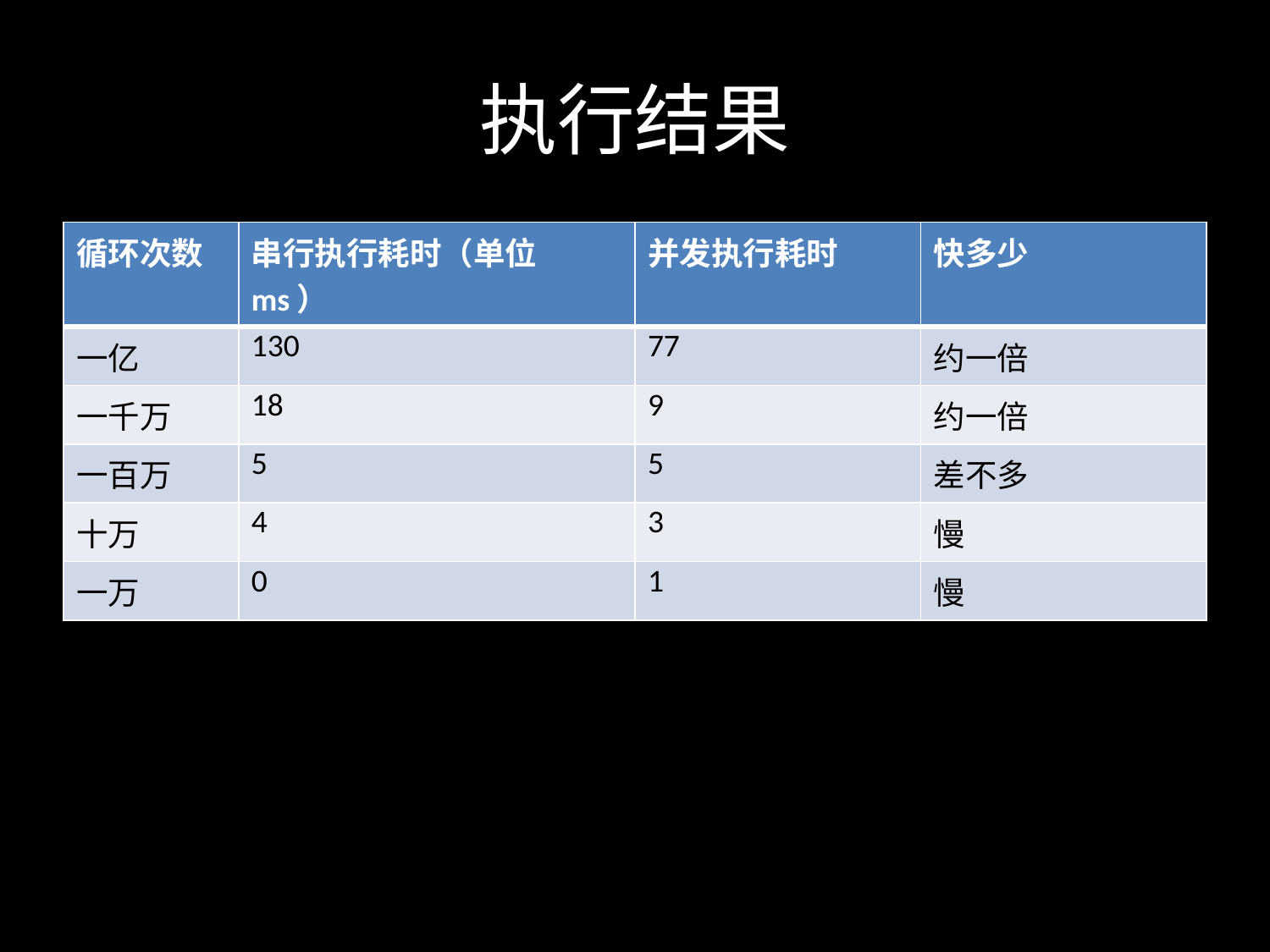

# 执行结果
| 循环次数 | 串行执行耗时（单位ms） | 并发执行耗时 | 快多少 |
| --- | --- | --- | --- |
| 一亿 | 130 | 77 | 约一倍 |
| 一千万 | 18 | 9 | 约一倍 |
| 一百万 | 5 | 5 | 差不多 |
| 十万 | 4 | 3 | 慢 |
| 一万 | 0 | 1 | 慢 |